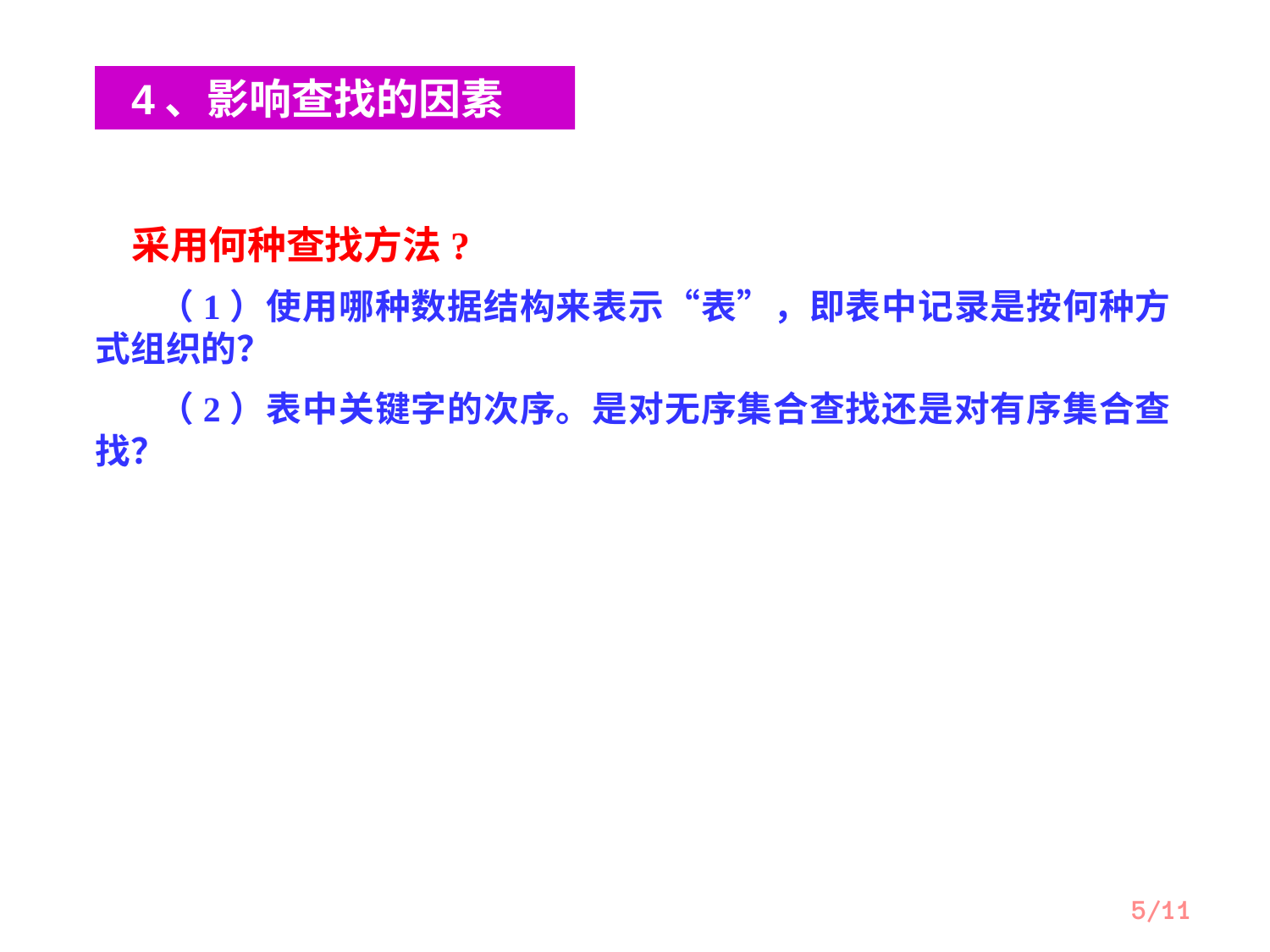

4、影响查找的因素
   采用何种查找方法?
      （1）使用哪种数据结构来表示“表”，即表中记录是按何种方式组织的？
      （2）表中关键字的次序。是对无序集合查找还是对有序集合查找？
5/11